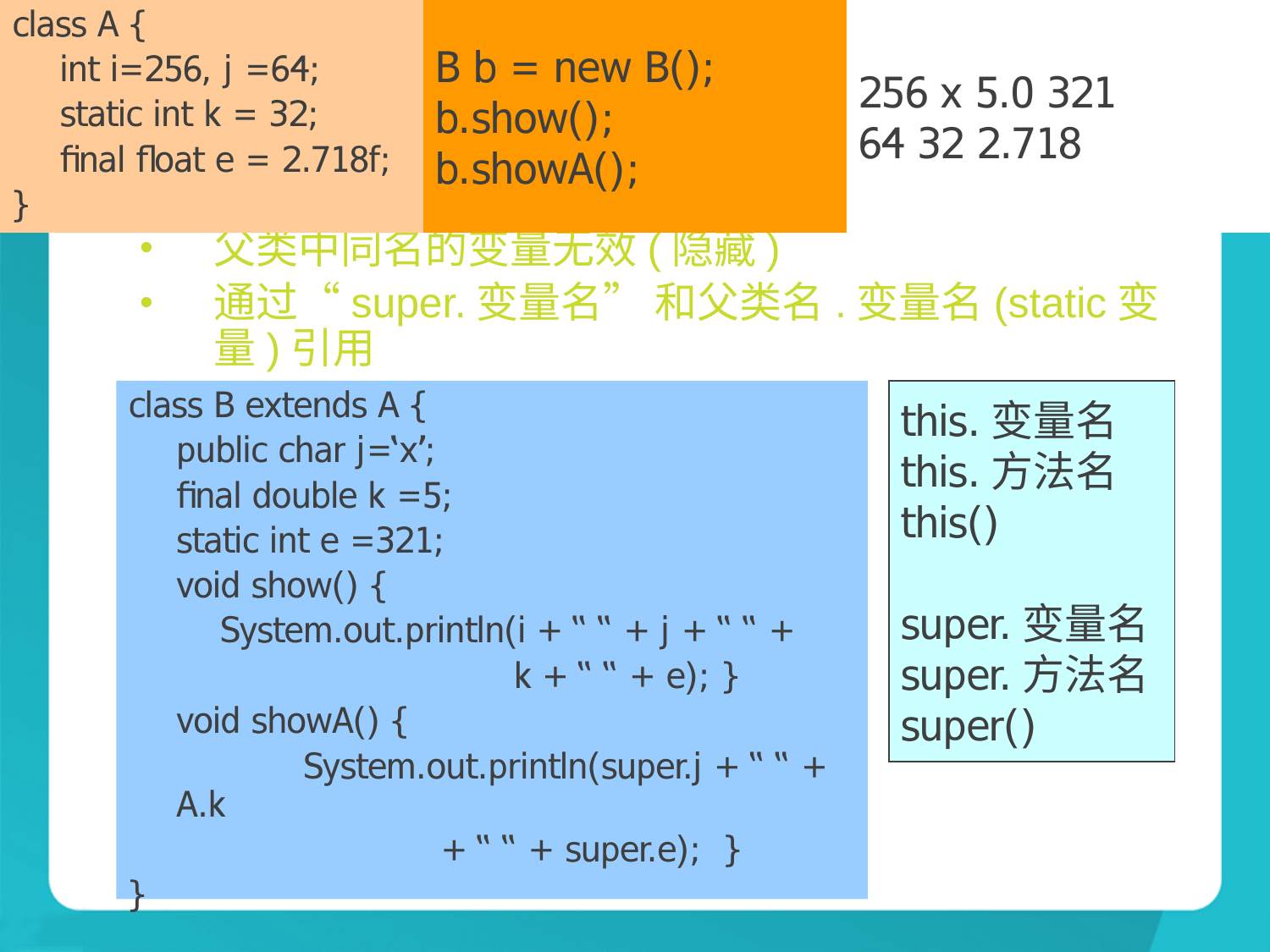

class A {
	int i=256, j =64;
	static int k = 32;
	final float e = 2.718f;
}
# 类的继承
B b = new B();
b.show();
b.showA();
256 x 5.0 321
64 32 2.718
子类可重新定义父类中已有的变量
父类中同名的变量无效(隐藏)
通过“super.变量名” 和父类名.变量名(static变量)引用
class B extends A {
	public char j=‘x’;
	final double k =5;
	static int e =321;
	void show() {
	    System.out.println(i + “ “ + j + “ “ +
                                   k + “ “ + e); }
	void showA() {
		System.out.println(super.j + “ “ + A.k
			 + “ “ + super.e);  }
}
this.变量名
this.方法名
this()

super.变量名
super.方法名
super()
84